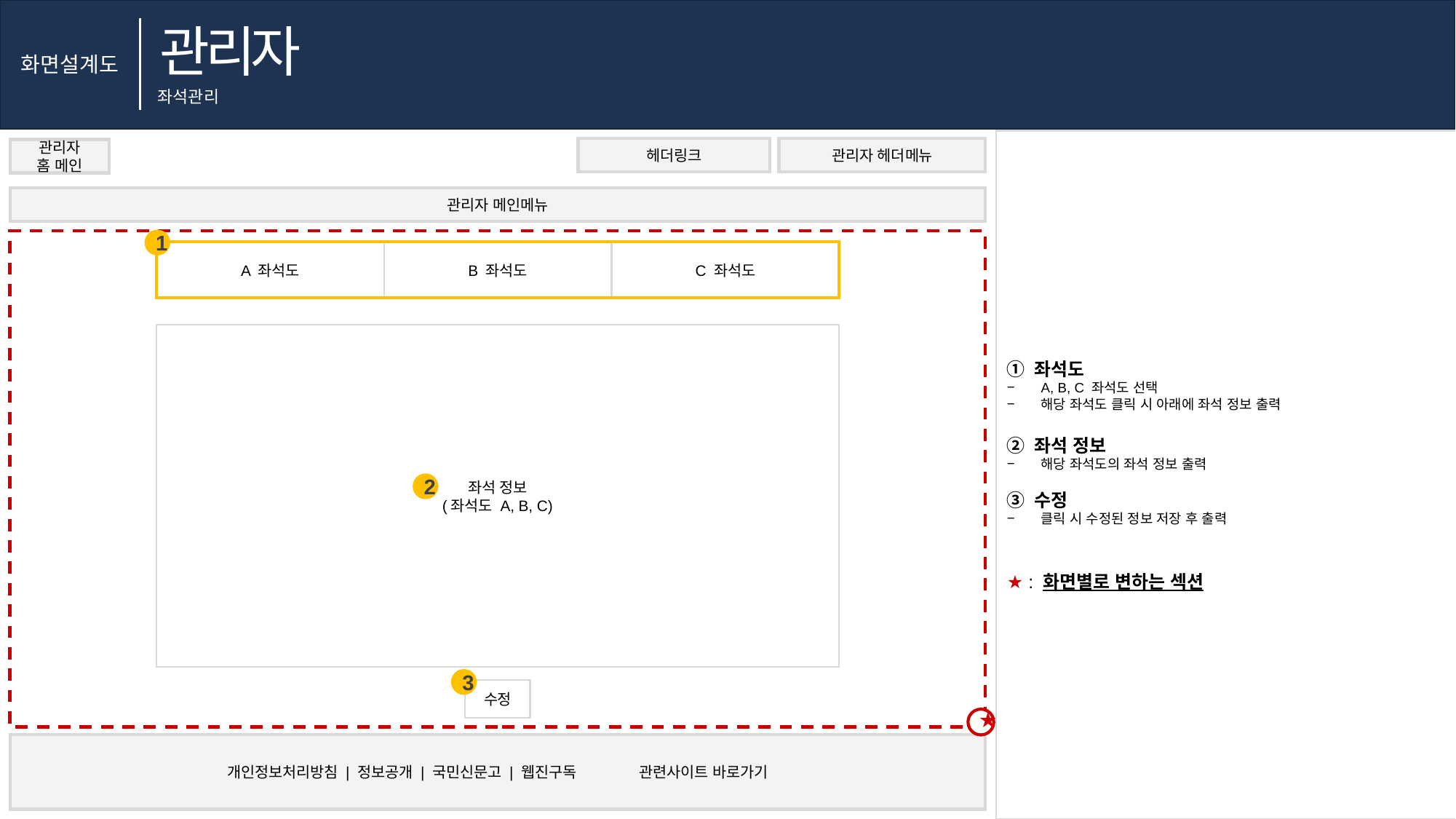

관리자
화면설계도
좌석관리
① 좌석도
A, B, C 좌석도 선택
해당 좌석도 클릭 시 아래에 좌석 정보 출력

② 좌석 정보
해당 좌석도의 좌석 정보 출력

③ 수정
클릭 시 수정된 정보 저장 후 출력

★ : 화면별로 변하는 섹션
헤더링크
관리자 헤더메뉴
관리자
홈 메인
관리자 메인메뉴
1

A 좌석도

B 좌석도
C 좌석도
좌석 정보
(좌석도 A, B, C)
2
3
수정
★

개인정보처리방침 | 정보공개 | 국민신문고 | 웹진구독               관련사이트 바로가기